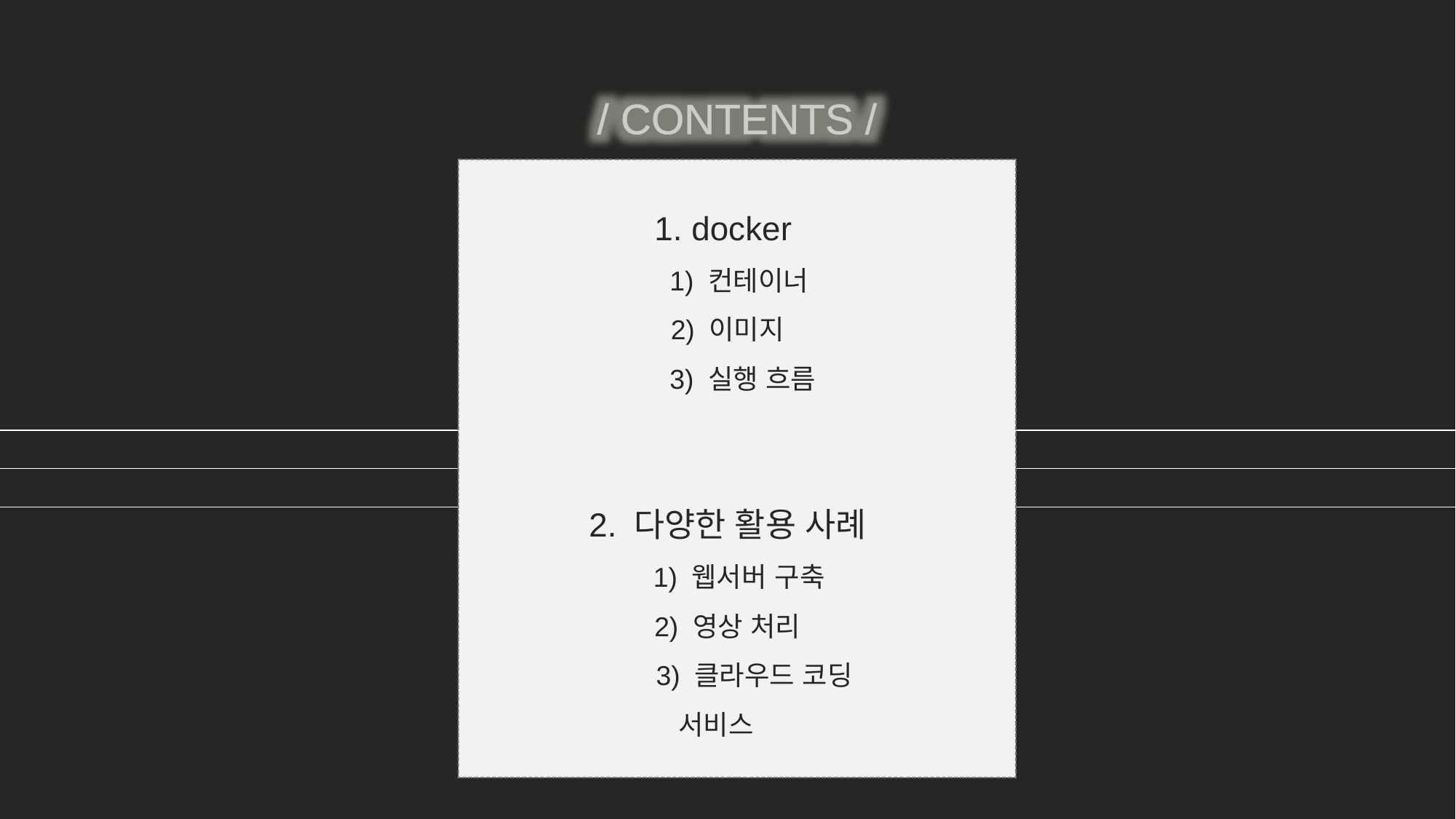

/ CONTENTS /

1. docker
   1) 컨테이너
2) 이미지
    3) 실행 흐름

2. 다양한 활용 사례
   1) 웹서버 구축
2) 영상 처리
       3) 클라우드 코딩
서비스